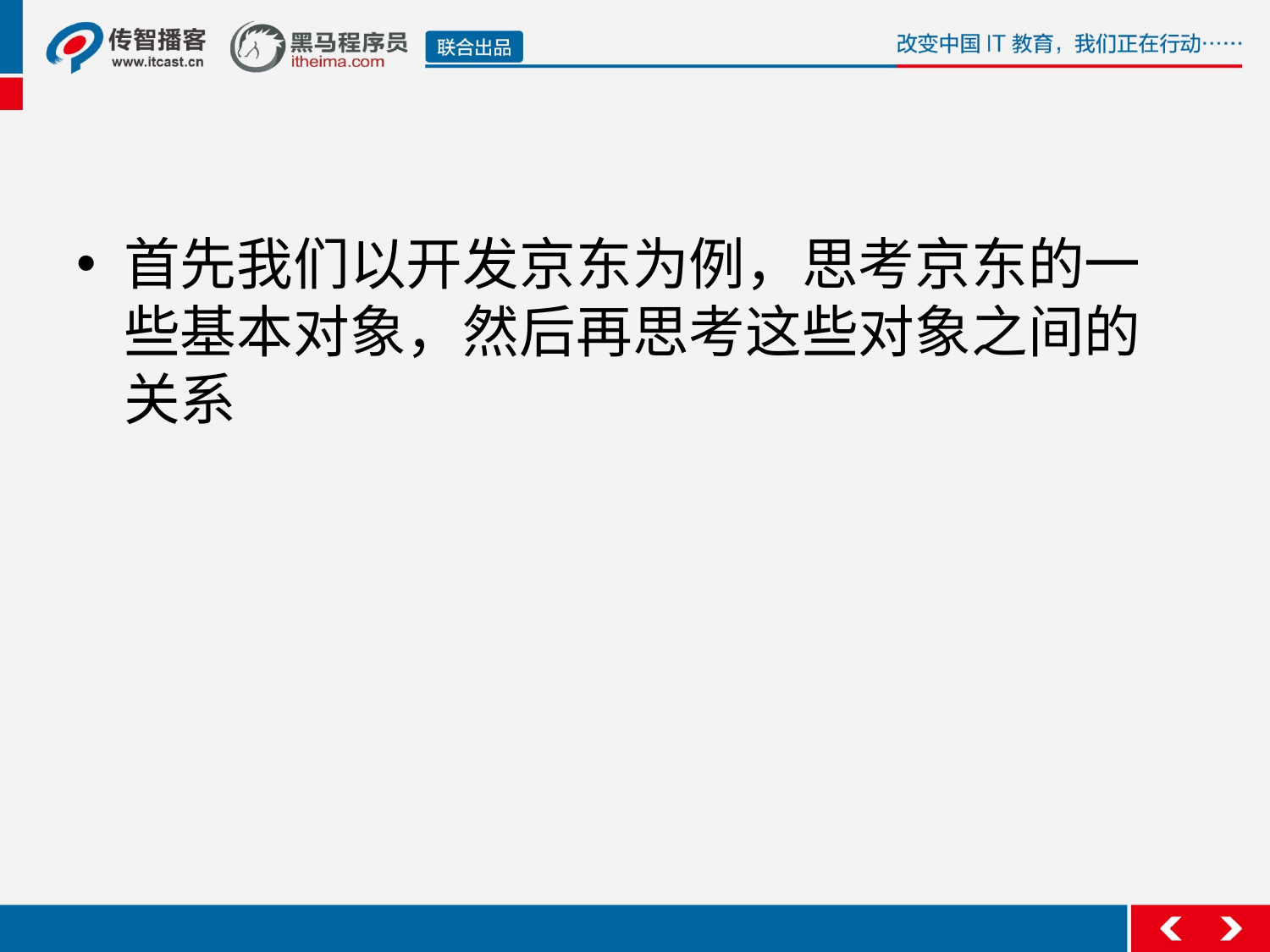

#
首先我们以开发京东为例，思考京东的一些基本对象，然后再思考这些对象之间的关系